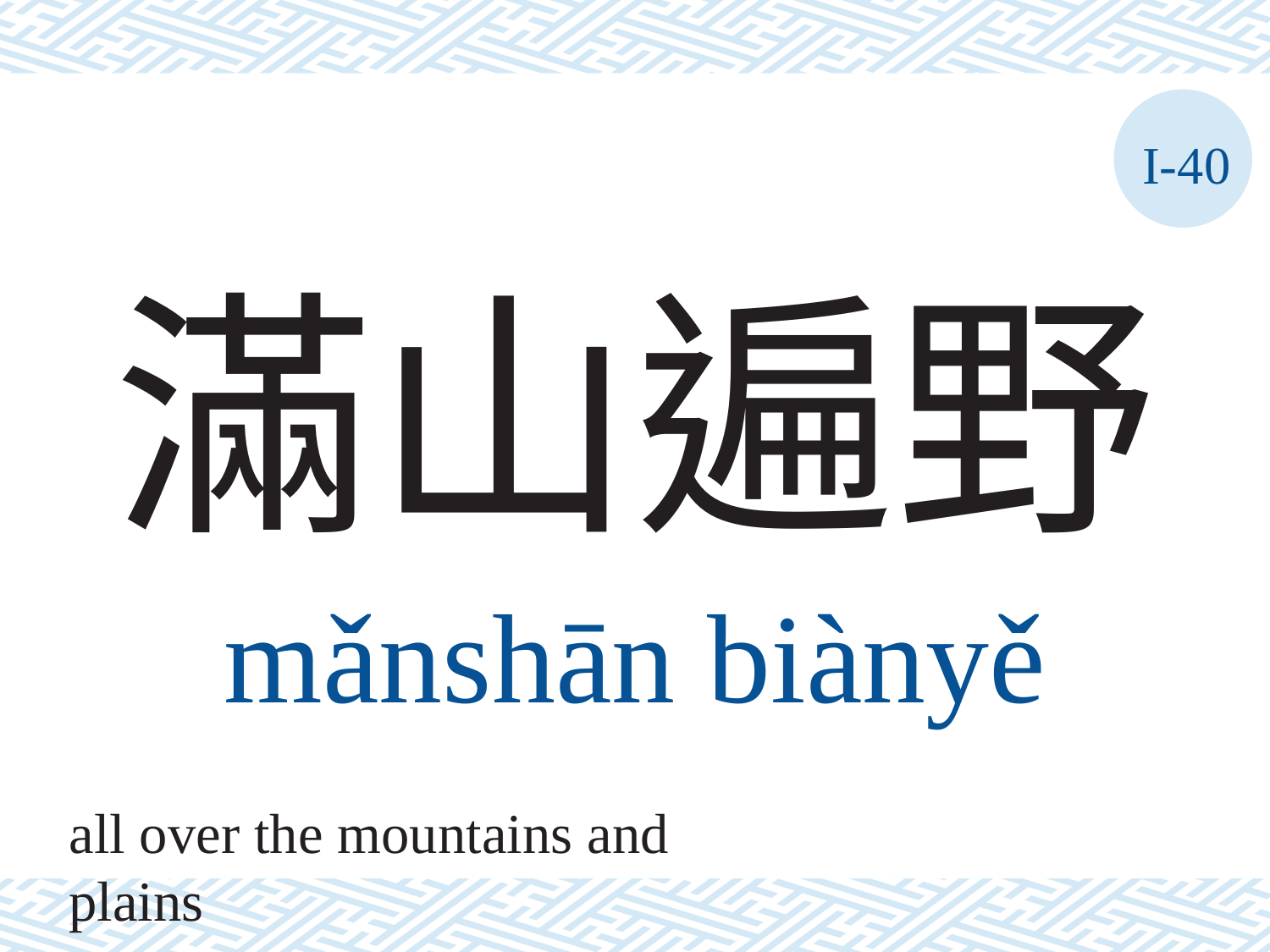

I-40
# 滿山遍野
mǎnshān	biànyě
all over the mountains and plains